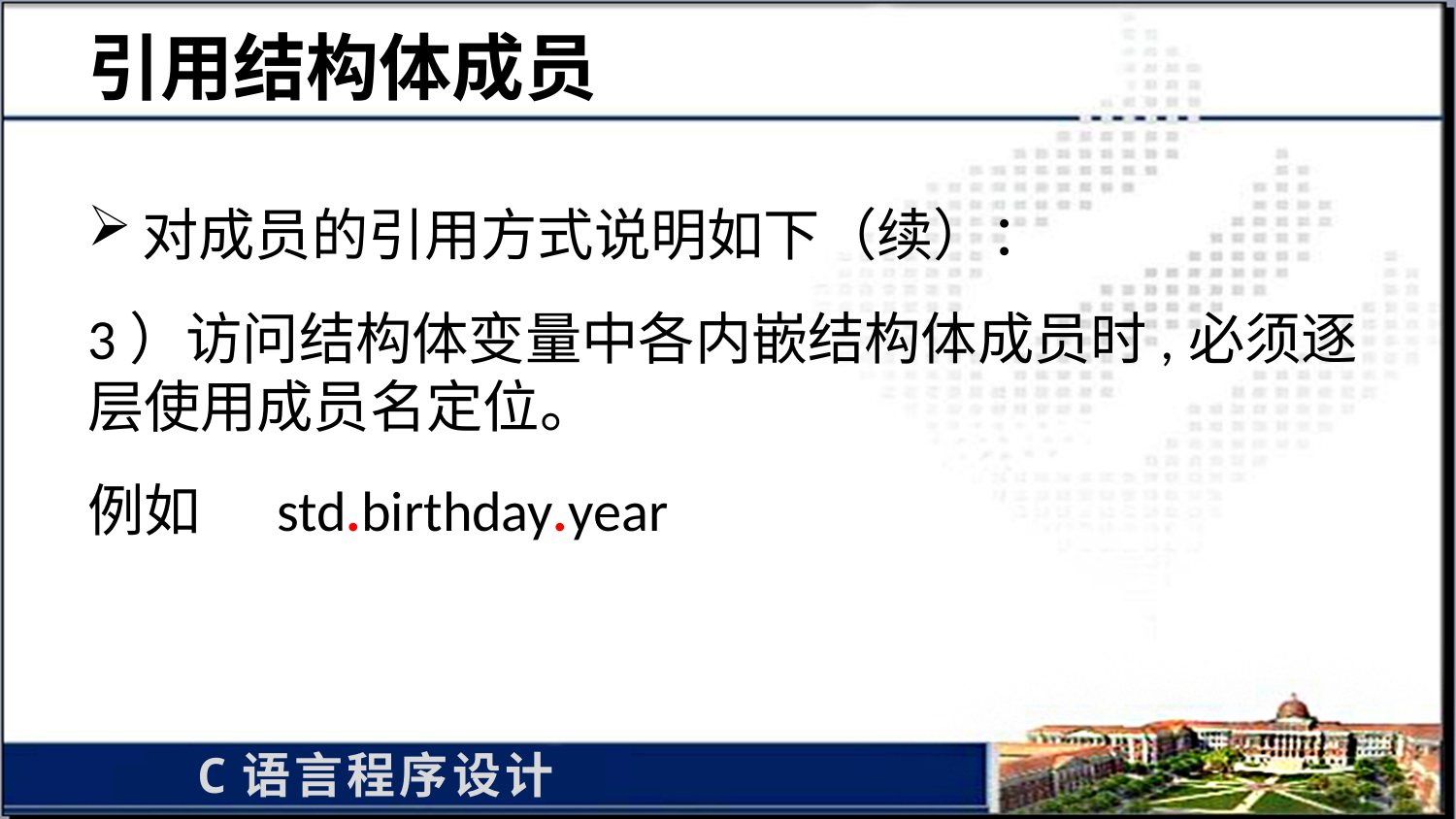

# 引用结构体成员
对成员的引用方式说明如下（续）：
3）访问结构体变量中各内嵌结构体成员时,必须逐层使用成员名定位。
例如     std.birthday.year